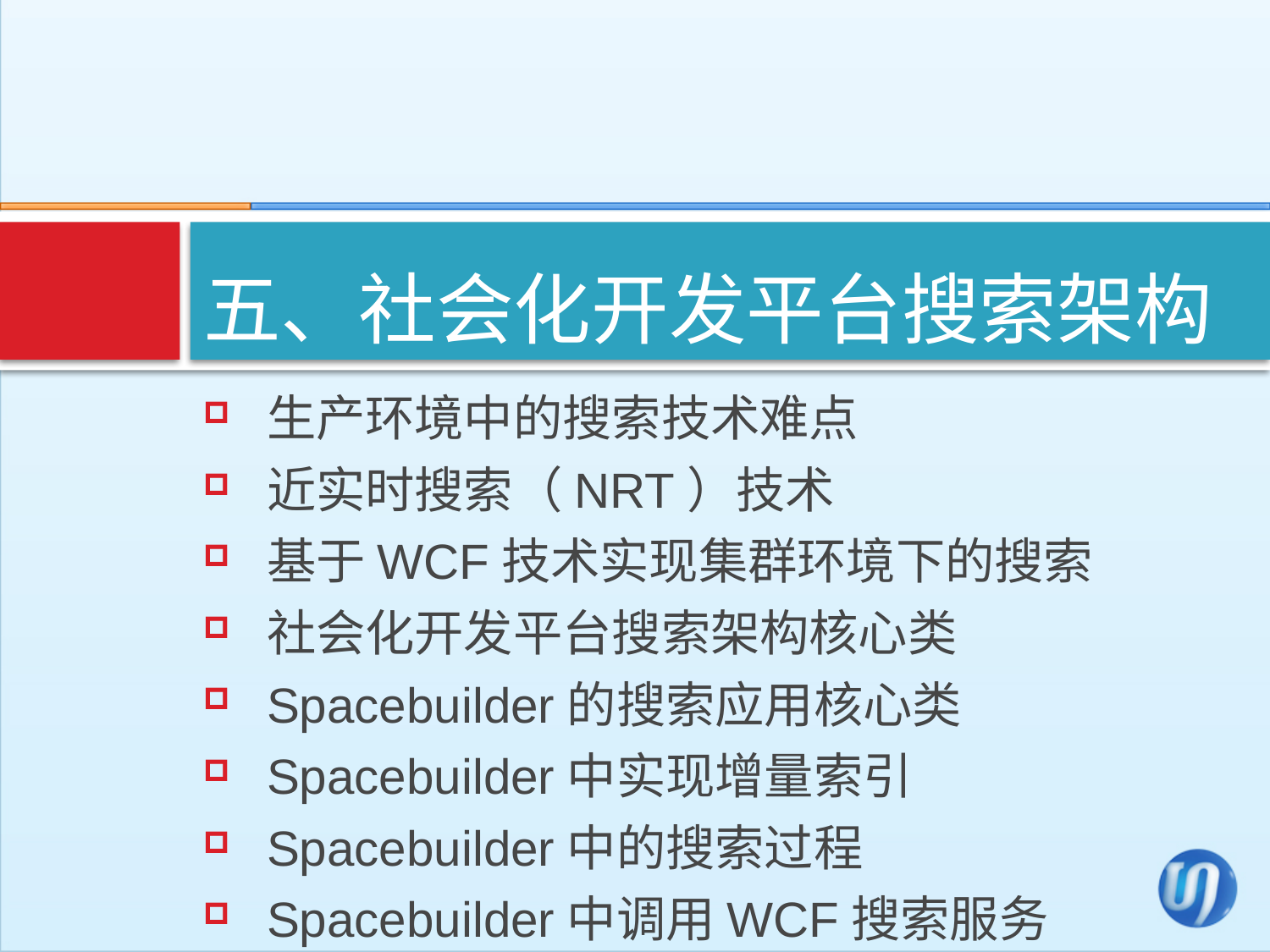

# 五、社会化开发平台搜索架构
生产环境中的搜索技术难点
近实时搜索（NRT）技术
基于WCF技术实现集群环境下的搜索
社会化开发平台搜索架构核心类
Spacebuilder的搜索应用核心类
Spacebuilder中实现增量索引
Spacebuilder中的搜索过程
Spacebuilder中调用WCF搜索服务